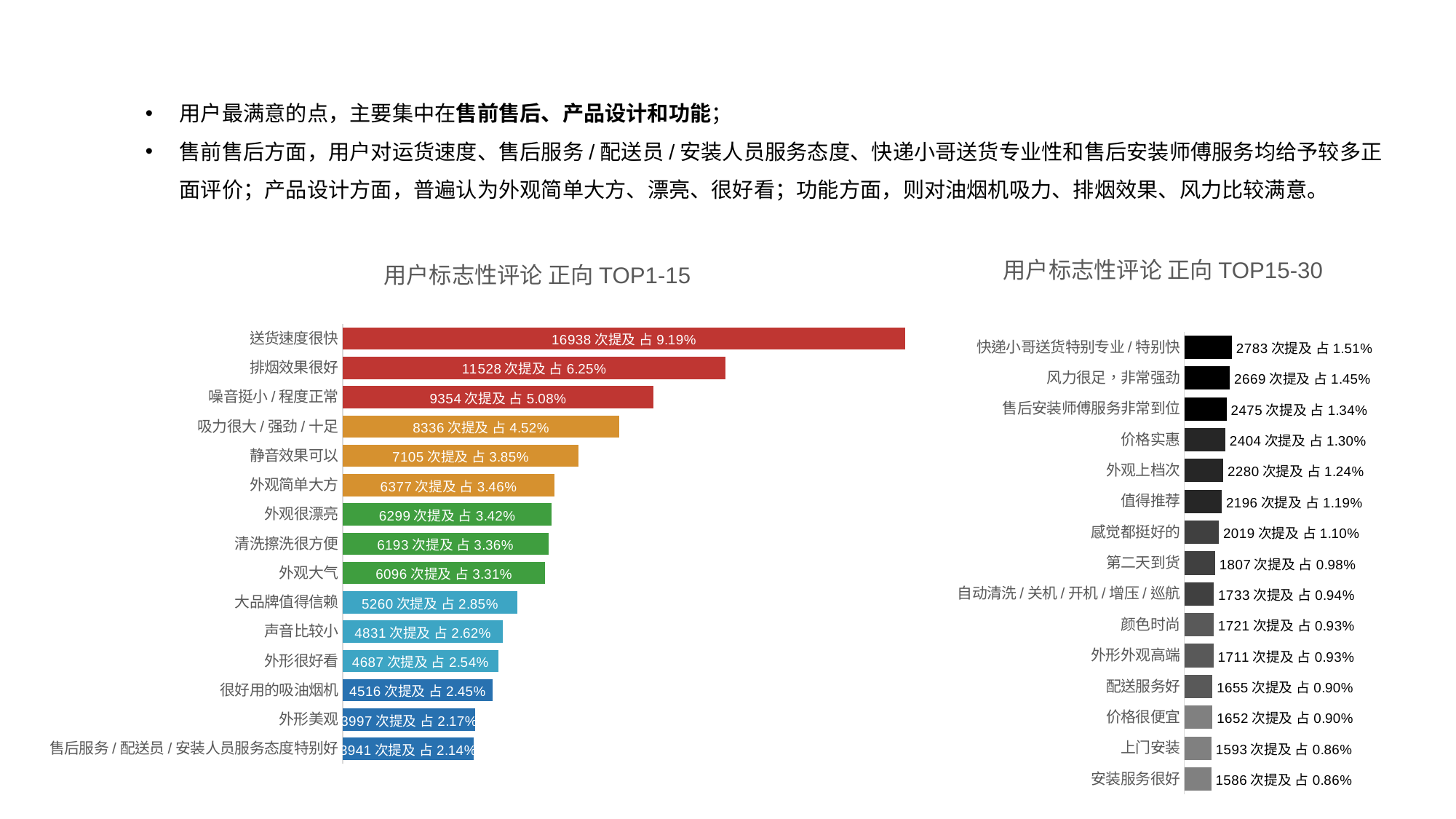

用户最满意的点，主要集中在售前售后、产品设计和功能；
售前售后方面，用户对运货速度、售后服务/配送员/安装人员服务态度、快递小哥送货专业性和售后安装师傅服务均给予较多正面评价；产品设计方面，普遍认为外观简单大方、漂亮、很好看；功能方面，则对油烟机吸力、排烟效果、风力比较满意。
用户标志性评论 正向TOP15-30
用户标志性评论 正向TOP1-15

### Chart

| Category |  |
|---|---|
| 送货速度很快 | 0.09189951711789919 |
| 排烟效果很好 | 0.06254679615864576 |
| 噪音挺小/程度正常 | 0.05075145135912321 |
| 吸力很大/强劲/十足 | 0.045228148228528026 |
| 静音效果可以 | 0.03854918344094189 |
| 外观简单大方 | 0.03459931636916065 |
| 外观很漂亮 | 0.03417611632575552 |
| 清洗擦洗很方便 | 0.033600998318051106 |
| 外观大气 | 0.033074711084585755 |
| 大品牌值得信赖 | 0.028538874721935868 |
| 声音比较小 | 0.02621127448320764 |
| 外形很好看 | 0.02542998209538278 |
| 很好用的吸油烟机 | 0.024502197384840756 |
| 外形美观 | 0.02168628940372199 |
| 售后服务/配送员/安装人员服务态度特别好 | 0.021382453475123433 |

### Chart

| Category |  |
|---|---|
| 快递小哥送货特别专业/特别快 | 0.015099560523031848 |
| 风力很足，非常强劲 | 0.014481037382670502 |
| 售后安装师傅服务非常到位 | 0.013428462915739786 |
| 价格实惠 | 0.013043242363409473 |
| 外观上档次 | 0.012370462807226954 |
| 值得推荐 | 0.011914708914329119 |
| 感觉都挺好的 | 0.010954370354294396 |
| 第二天到货 | 0.009804134338885573 |
| 自动清洗/关机/开机/增压/巡航 | 0.00940263686180891 |
| 颜色时尚 | 0.009337529162823504 |
| 外形外观高端 | 0.009283272747002334 |
| 配送服务好 | 0.008979436818403776 |
| 价格很便宜 | 0.008963159893657424 |
| 上门安装 | 0.008643047040312516 |
| 安装服务很好 | 0.008605067549237698 |